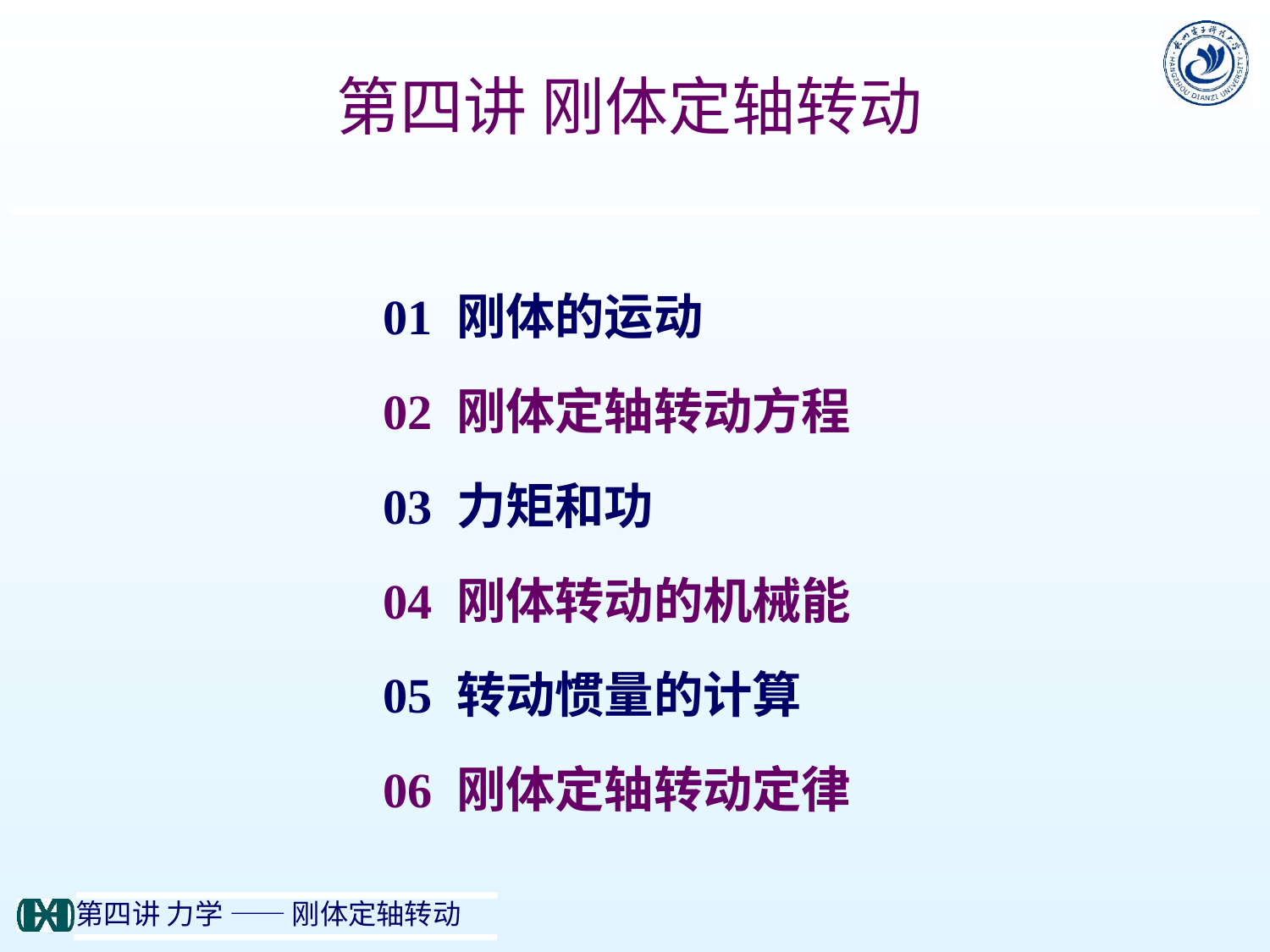

第四讲 刚体定轴转动

01 刚体的运动
02 刚体定轴转动方程
03 力矩和功
04 刚体转动的机械能
05 转动惯量的计算
06 刚体定轴转动定律